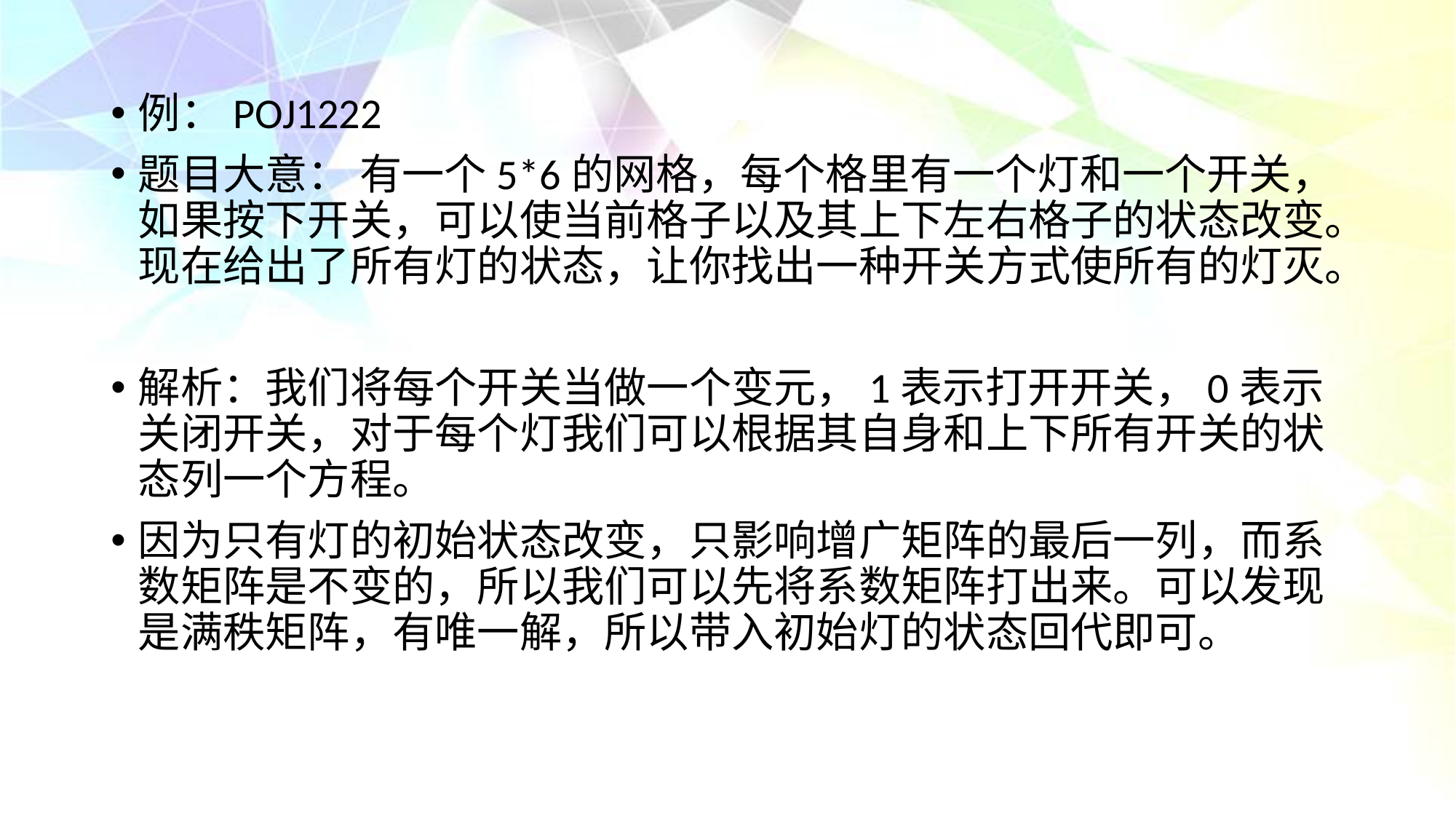

例：POJ1222
题目大意： 有一个5*6的网格，每个格里有一个灯和一个开关，如果按下开关，可以使当前格子以及其上下左右格子的状态改变。现在给出了所有灯的状态，让你找出一种开关方式使所有的灯灭。

解析：我们将每个开关当做一个变元，1表示打开开关，0表示关闭开关，对于每个灯我们可以根据其自身和上下所有开关的状态列一个方程。
因为只有灯的初始状态改变，只影响增广矩阵的最后一列，而系数矩阵是不变的，所以我们可以先将系数矩阵打出来。可以发现是满秩矩阵，有唯一解，所以带入初始灯的状态回代即可。